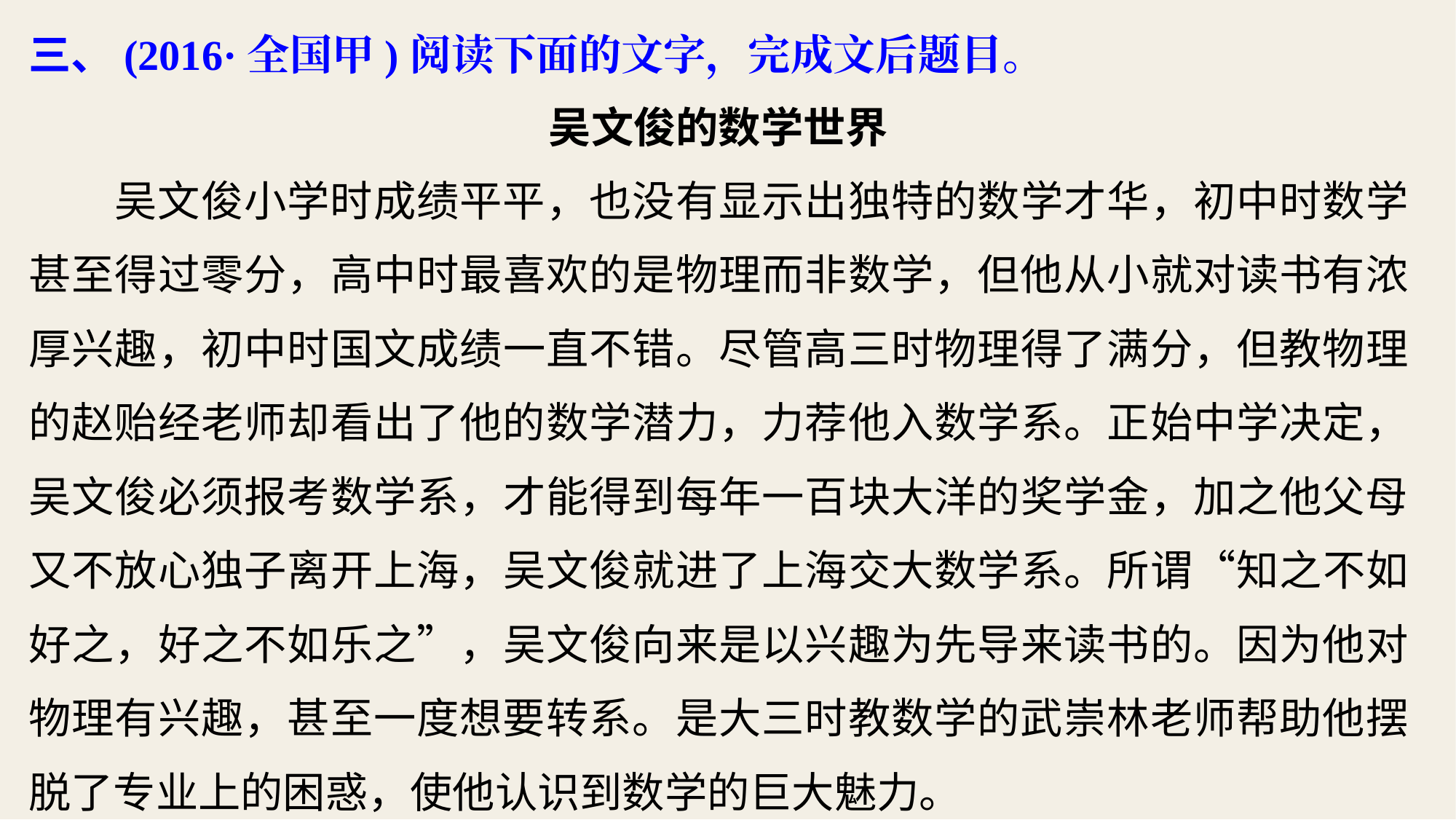

三、(2016·全国甲)阅读下面的文字，完成文后题目。
吴文俊的数学世界
吴文俊小学时成绩平平，也没有显示出独特的数学才华，初中时数学甚至得过零分，高中时最喜欢的是物理而非数学，但他从小就对读书有浓厚兴趣，初中时国文成绩一直不错。尽管高三时物理得了满分，但教物理的赵贻经老师却看出了他的数学潜力，力荐他入数学系。正始中学决定，吴文俊必须报考数学系，才能得到每年一百块大洋的奖学金，加之他父母又不放心独子离开上海，吴文俊就进了上海交大数学系。所谓“知之不如好之，好之不如乐之”，吴文俊向来是以兴趣为先导来读书的。因为他对物理有兴趣，甚至一度想要转系。是大三时教数学的武崇林老师帮助他摆脱了专业上的困惑，使他认识到数学的巨大魅力。